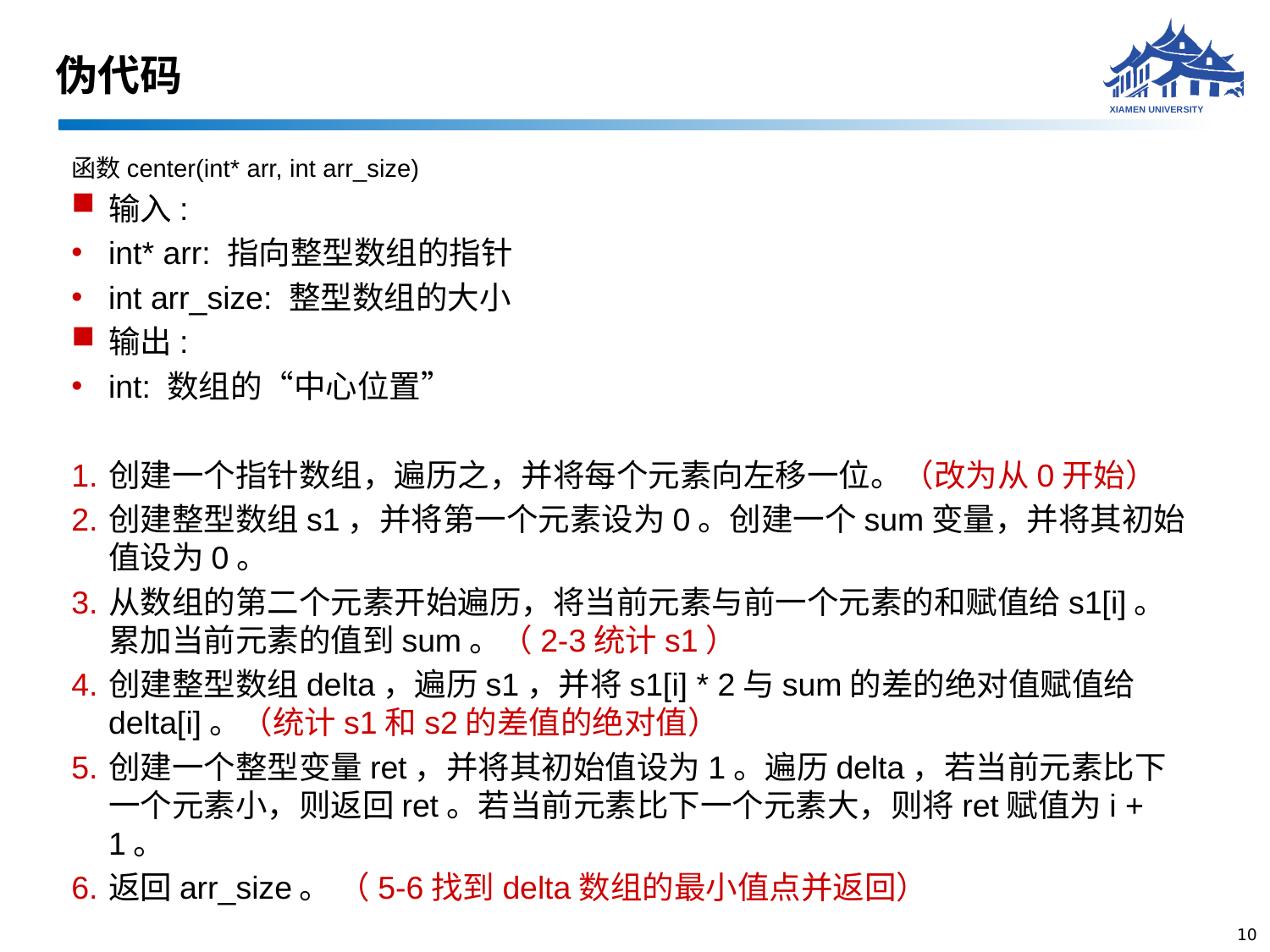

# 伪代码
函数center(int* arr, int arr_size)
输入:
int* arr: 指向整型数组的指针
int arr_size: 整型数组的大小
输出:
int: 数组的“中心位置”

创建一个指针数组，遍历之，并将每个元素向左移一位。（改为从0开始）
创建整型数组s1，并将第一个元素设为0。创建一个sum变量，并将其初始值设为0。
从数组的第二个元素开始遍历，将当前元素与前一个元素的和赋值给s1[i]。累加当前元素的值到sum。（2-3统计s1）
创建整型数组delta，遍历s1，并将s1[i] * 2与sum的差的绝对值赋值给delta[i]。（统计s1和s2的差值的绝对值）
创建一个整型变量ret，并将其初始值设为1。遍历delta，若当前元素比下一个元素小，则返回ret。若当前元素比下一个元素大，则将ret赋值为i + 1。
返回arr_size。 （5-6找到delta数组的最小值点并返回）

10